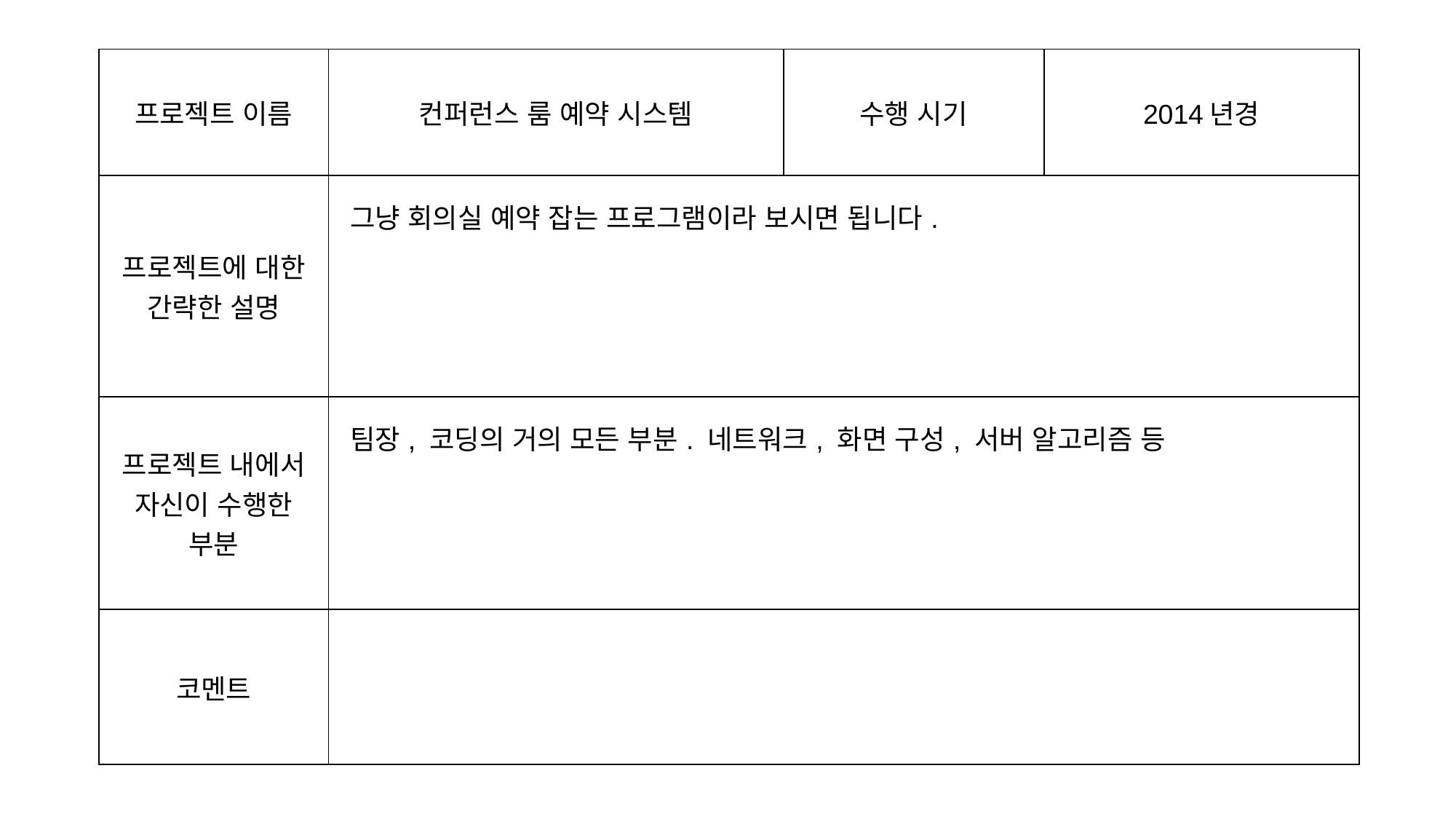

| 프로젝트 이름 | 컨퍼런스 룸 예약 시스템 | 수행 시기 | 2014년경 |
| --- | --- | --- | --- |
| 프로젝트에 대한 간략한 설명 | 그냥 회의실 예약 잡는 프로그램이라 보시면 됩니다. |  |  |
| 프로젝트 내에서 자신이 수행한 부분 | 팀장, 코딩의 거의 모든 부분. 네트워크, 화면 구성, 서버 알고리즘 등 |  |  |
| 코멘트 |  |  |  |